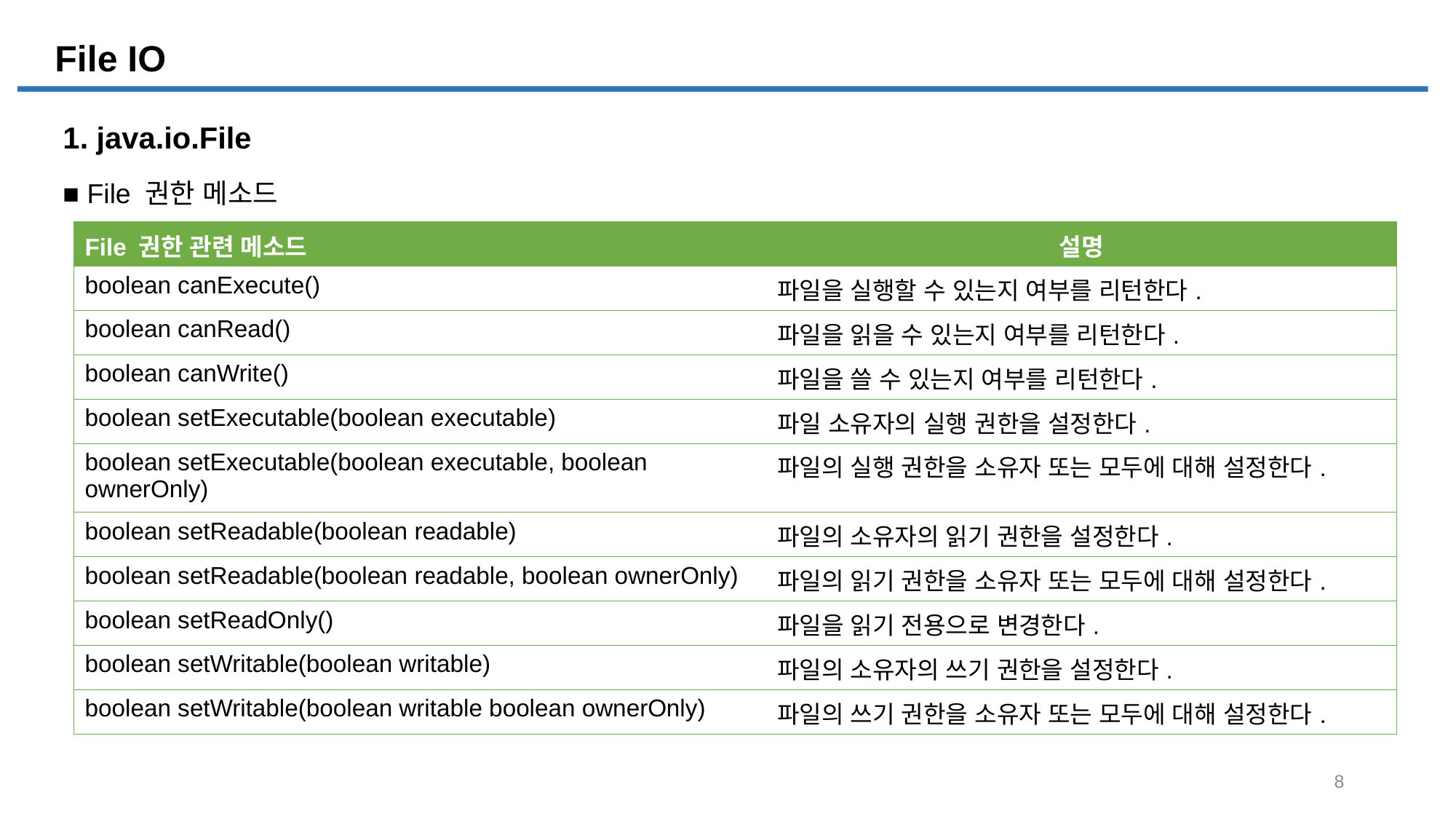

File IO

File IO
1. java.io.File
■ File 권한 메소드
| File 권한 관련 메소드 | 설명 |
| --- | --- |
| boolean canExecute() | 파일을 실행할 수 있는지 여부를 리턴한다. |
| boolean canRead() | 파일을 읽을 수 있는지 여부를 리턴한다. |
| boolean canWrite() | 파일을 쓸 수 있는지 여부를 리턴한다. |
| boolean setExecutable(boolean executable) | 파일 소유자의 실행 권한을 설정한다. |
| boolean setExecutable(boolean executable, boolean ownerOnly) | 파일의 실행 권한을 소유자 또는 모두에 대해 설정한다. |
| boolean setReadable(boolean readable) | 파일의 소유자의 읽기 권한을 설정한다. |
| boolean setReadable(boolean readable, boolean ownerOnly) | 파일의 읽기 권한을 소유자 또는 모두에 대해 설정한다. |
| boolean setReadOnly() | 파일을 읽기 전용으로 변경한다. |
| boolean setWritable(boolean writable) | 파일의 소유자의 쓰기 권한을 설정한다. |
| boolean setWritable(boolean writable boolean ownerOnly) | 파일의 쓰기 권한을 소유자 또는 모두에 대해 설정한다. |
8